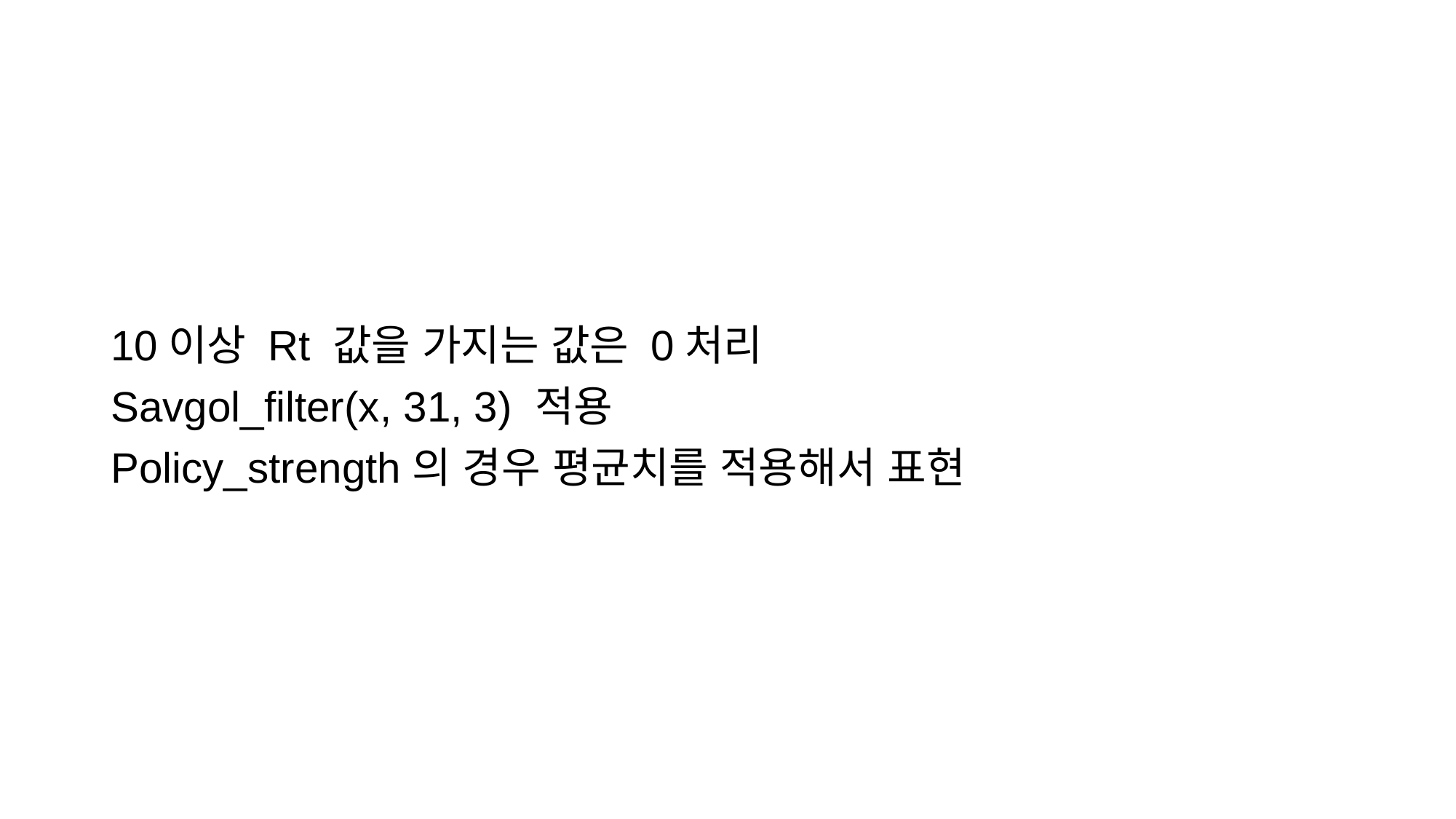

#
10이상 Rt 값을 가지는 값은 0처리
Savgol_filter(x, 31, 3) 적용
Policy_strength의 경우 평균치를 적용해서 표현